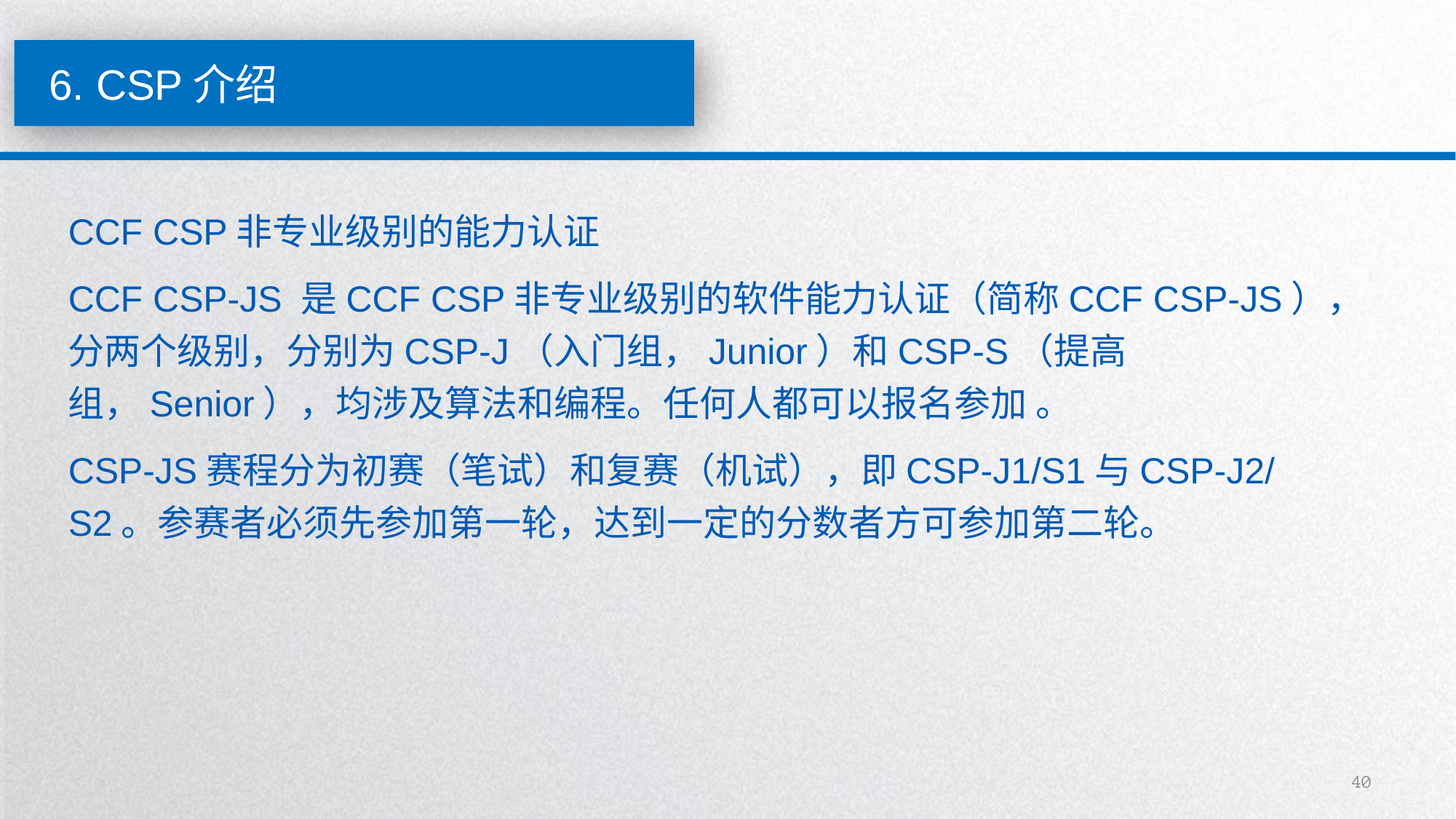

6. CSP介绍
CCF CSP非专业级别的能力认证
CCF CSP-JS 是CCF CSP非专业级别的软件能力认证（简称CCF CSP-JS），分两个级别，分别为CSP-J（入门组，Junior）和CSP-S（提高组，Senior），均涉及算法和编程。任何人都可以报名参加 。
CSP-JS赛程分为初赛（笔试）和复赛（机试），即CSP-J1/S1与CSP-J2/S2。参赛者必须先参加第一轮，达到一定的分数者方可参加第二轮。
40